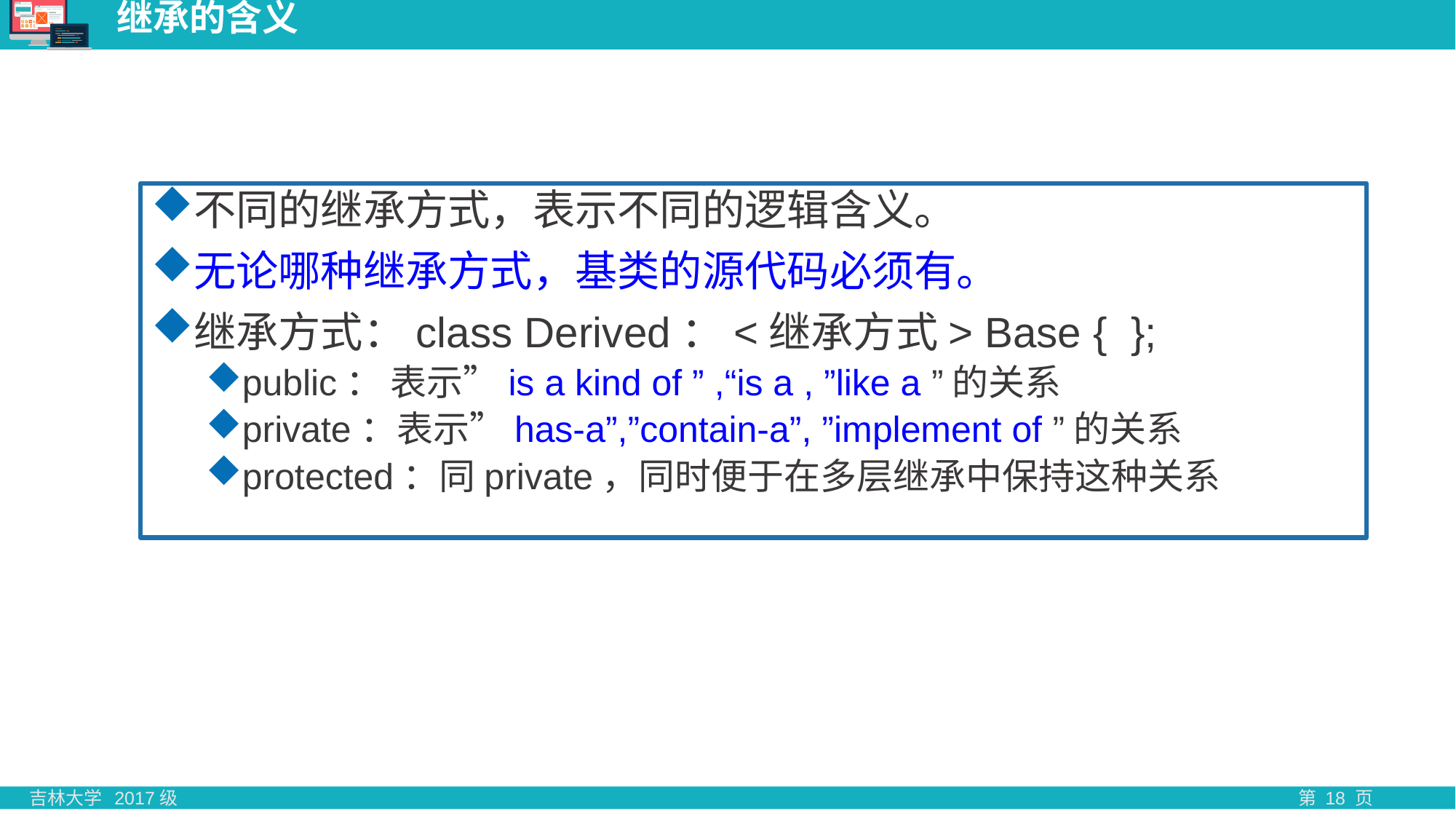

# 继承的含义
不同的继承方式，表示不同的逻辑含义。
无论哪种继承方式，基类的源代码必须有。
继承方式：class Derived：<继承方式> Base {  };
public： 表示”is a kind of ” ,“is a , ”like a ”的关系
private：表示”has-a”,”contain-a”, ”implement of ”的关系
protected：同private，同时便于在多层继承中保持这种关系